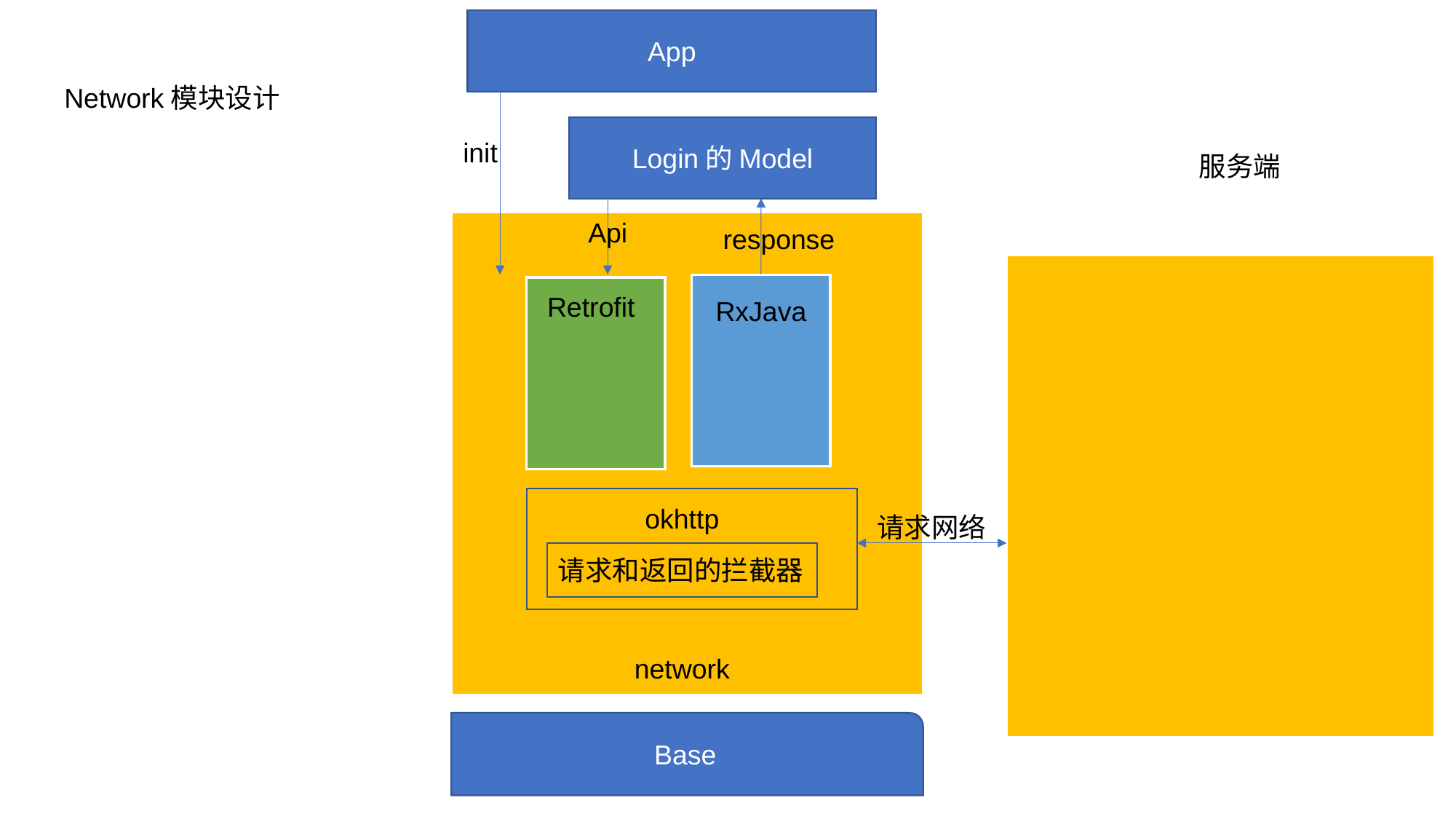

App
Network模块设计
Login的Model
init
服务端
Api

response

Retrofit
RxJava

okhttp
请求网络

请求和返回的拦截器
network
Base